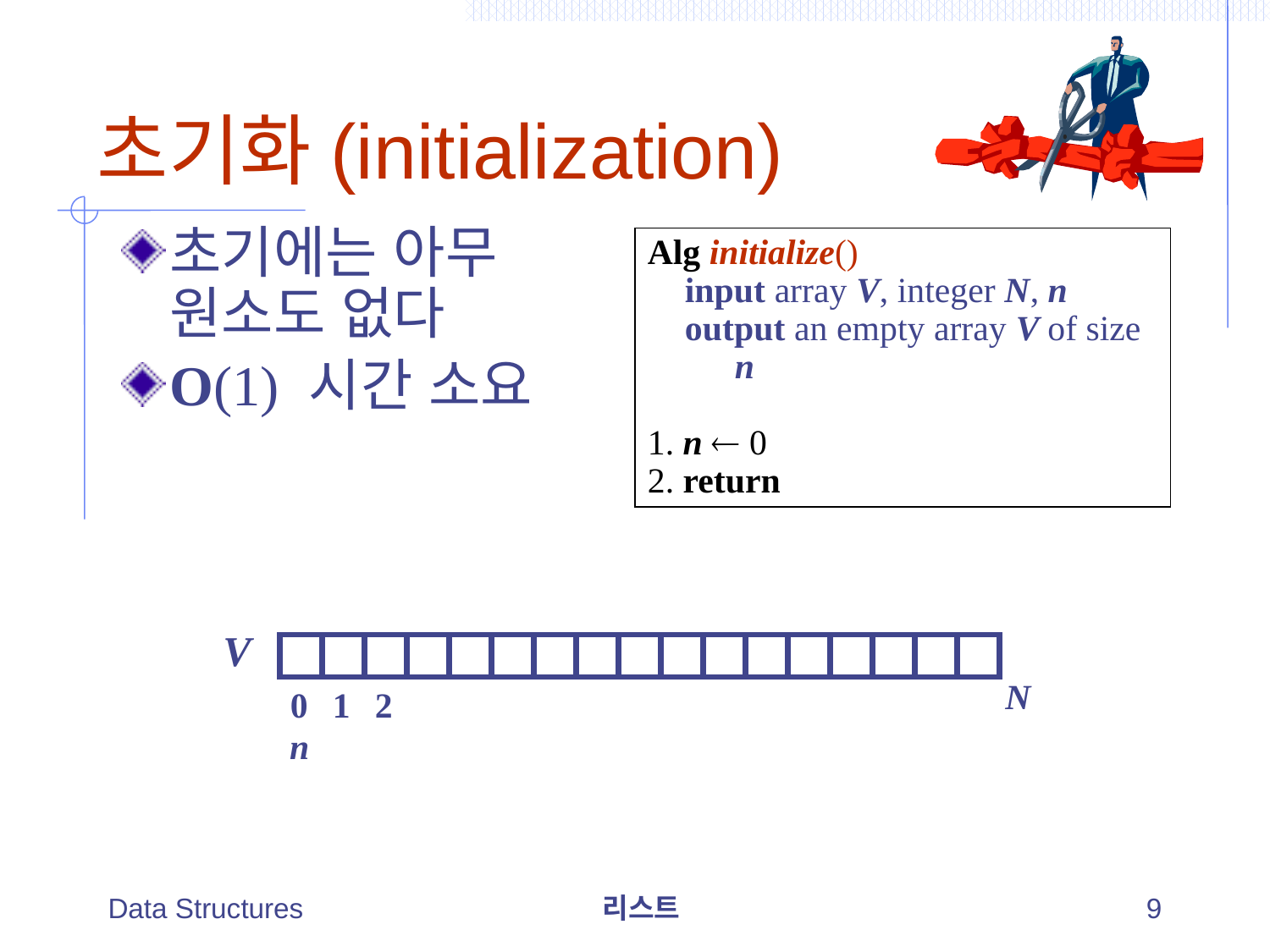

# 초기화(initialization)
초기에는 아무 원소도 없다
O(1) 시간 소요
Alg initialize()
	input array V, integer N, n
	output an empty array V of size 			n

1. n ← 0
2. return
V

N
0
1
2
n
Data Structures
리스트
9